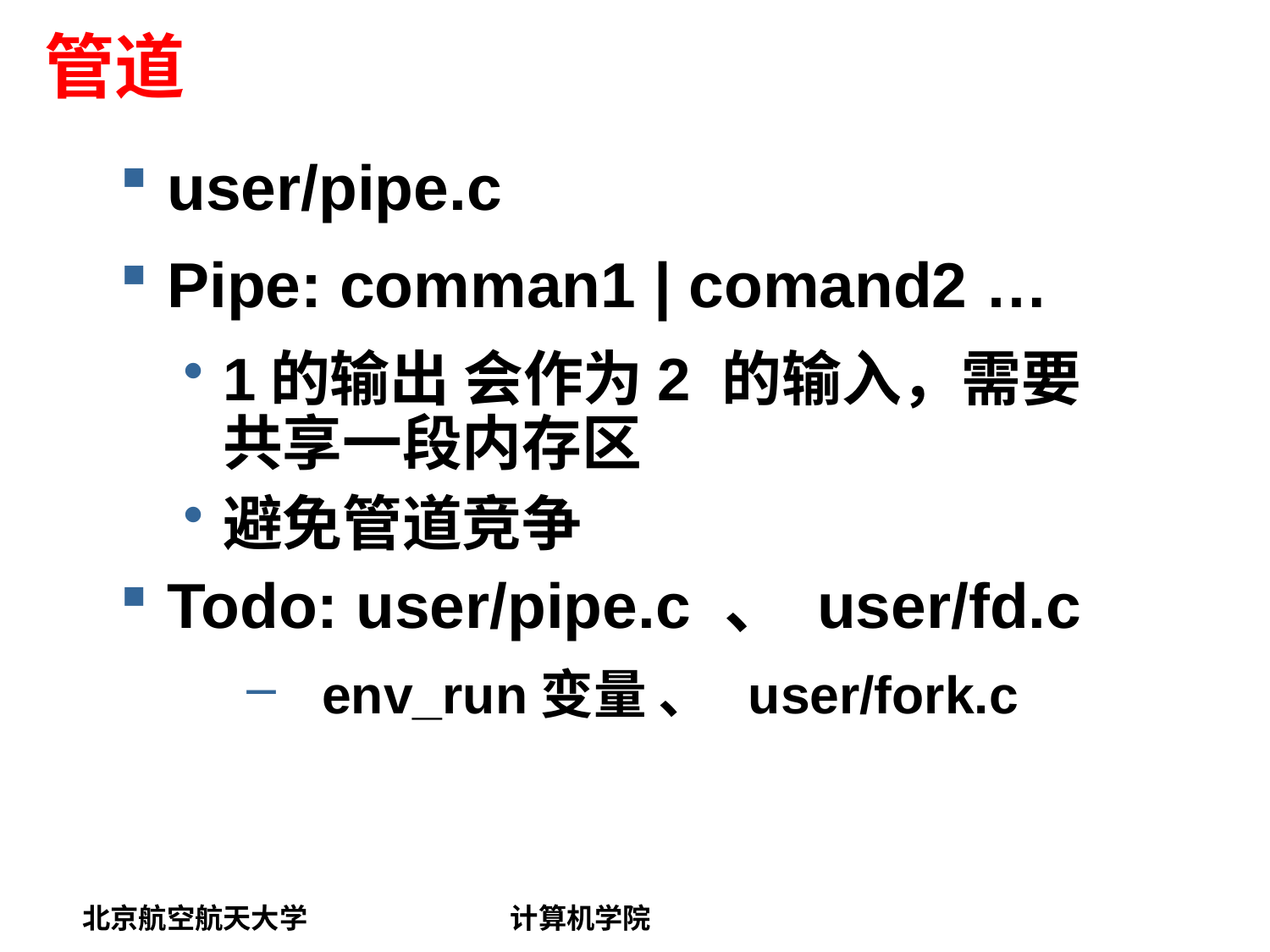

# 管道
user/pipe.c
Pipe: comman1 | comand2 …
1的输出 会作为2 的输入，需要共享一段内存区
避免管道竞争
Todo: user/pipe.c 、 user/fd.c
   env_run变量 、  user/fork.c